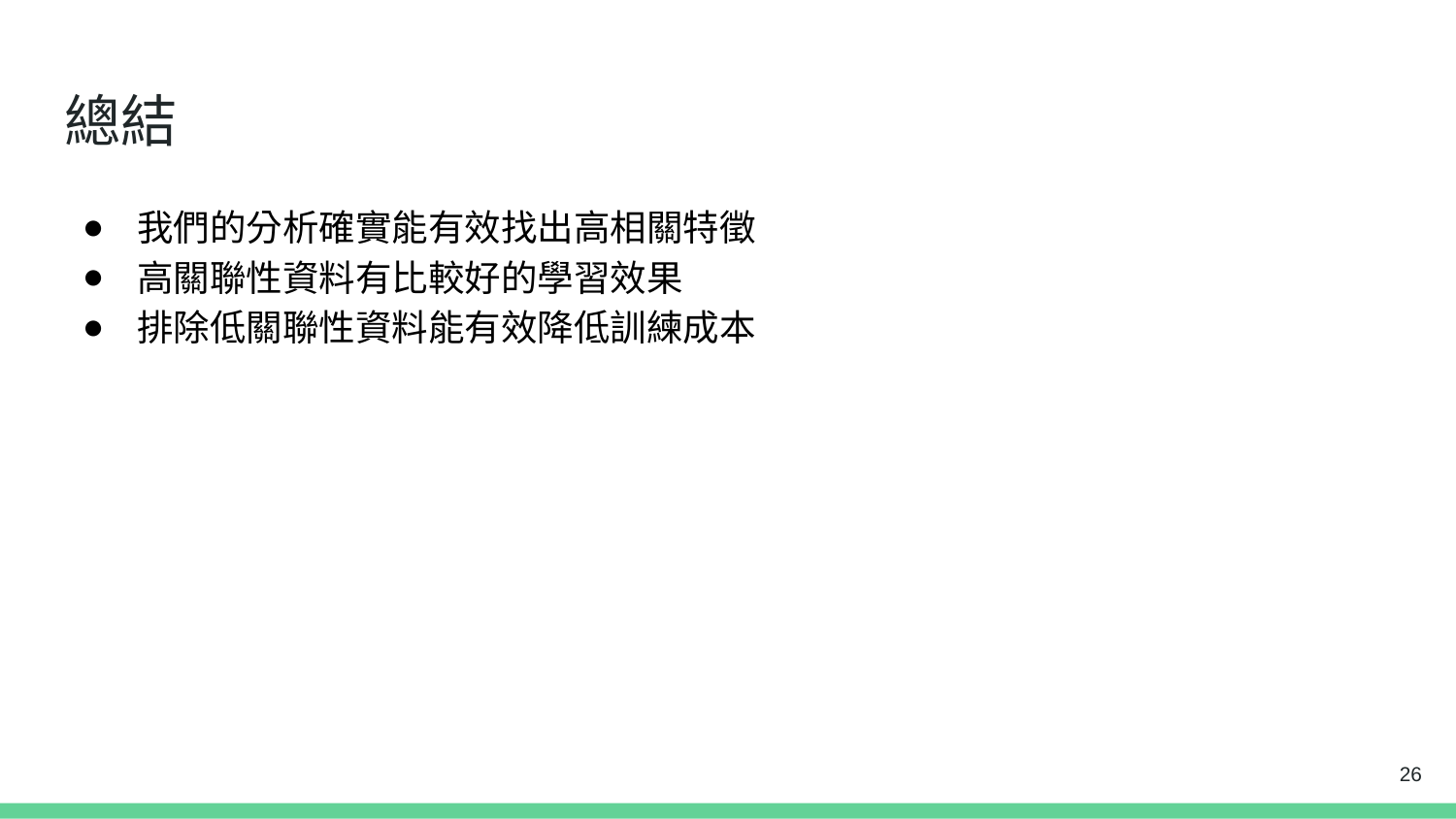

# 總結
我們的分析確實能有效找出高相關特徵
高關聯性資料有比較好的學習效果
排除低關聯性資料能有效降低訓練成本
26